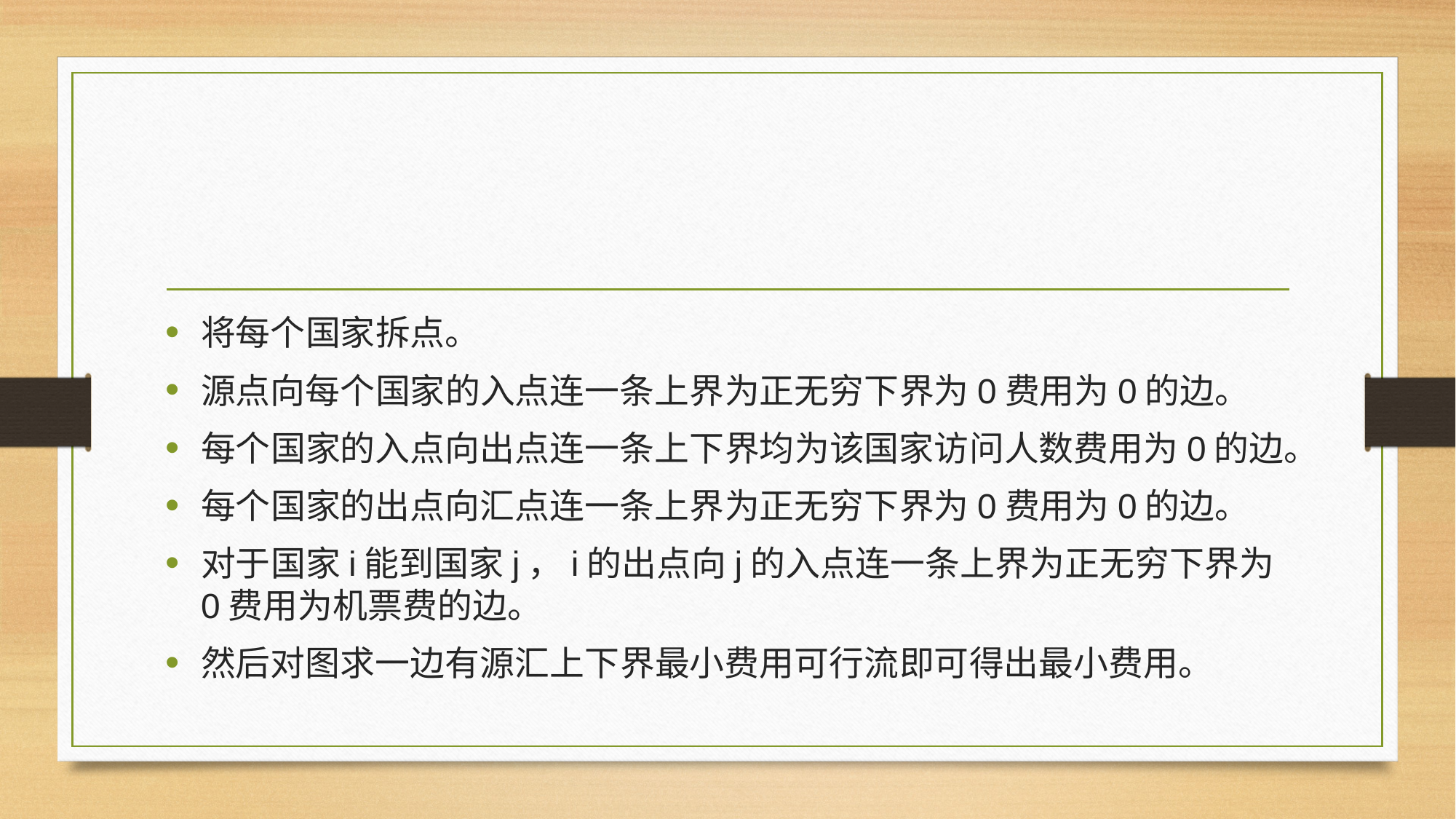

#
将每个国家拆点。
源点向每个国家的入点连一条上界为正无穷下界为0费用为0的边。
每个国家的入点向出点连一条上下界均为该国家访问人数费用为0的边。
每个国家的出点向汇点连一条上界为正无穷下界为0费用为0的边。
对于国家i能到国家j，i的出点向j的入点连一条上界为正无穷下界为0费用为机票费的边。
然后对图求一边有源汇上下界最小费用可行流即可得出最小费用。